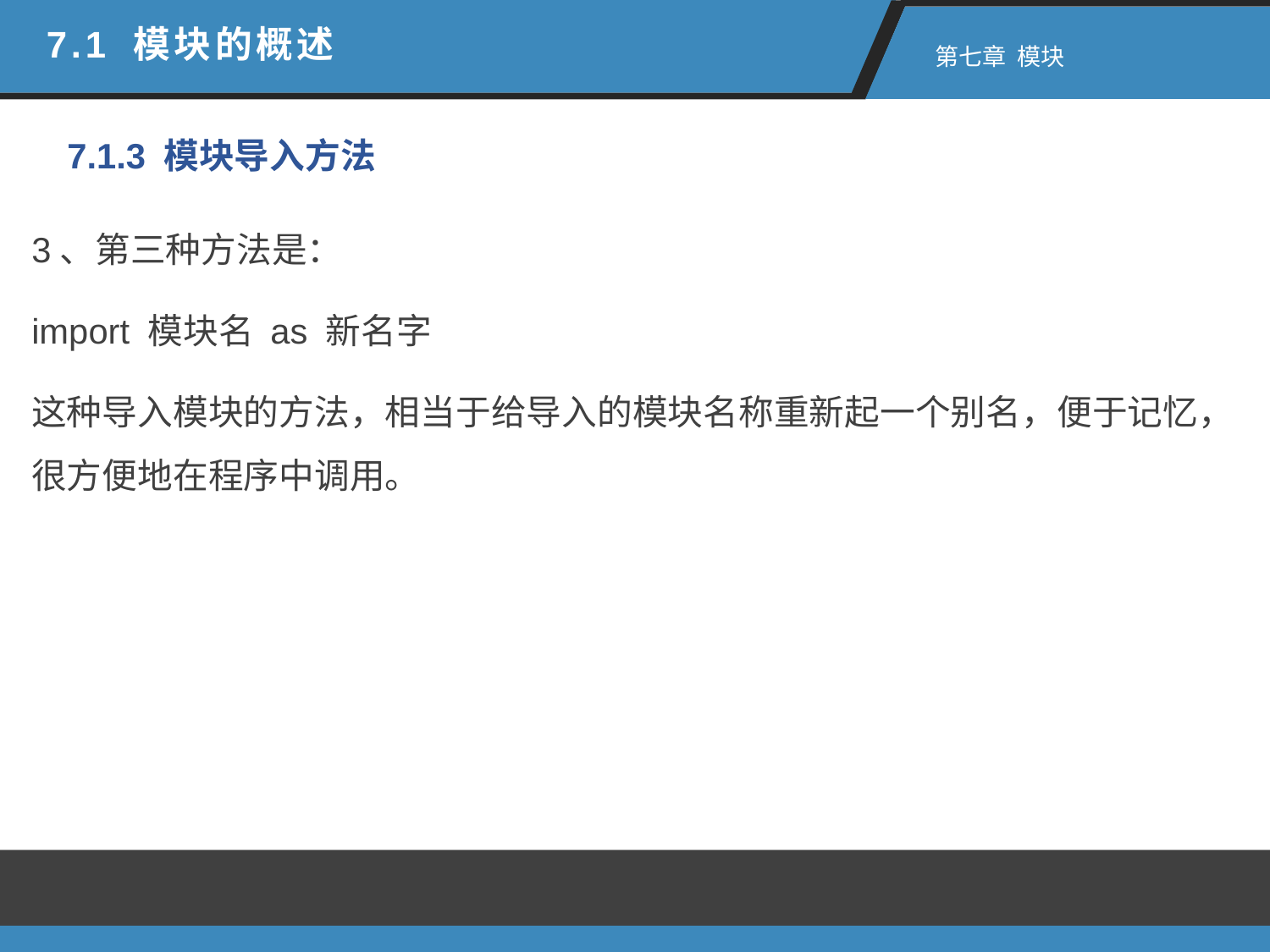

7.1 模块的概述
  第七章  模块
7.1.3 模块导入方法
3、第三种方法是：
import 模块名 as 新名字
这种导入模块的方法，相当于给导入的模块名称重新起一个别名，便于记忆，很方便地在程序中调用。